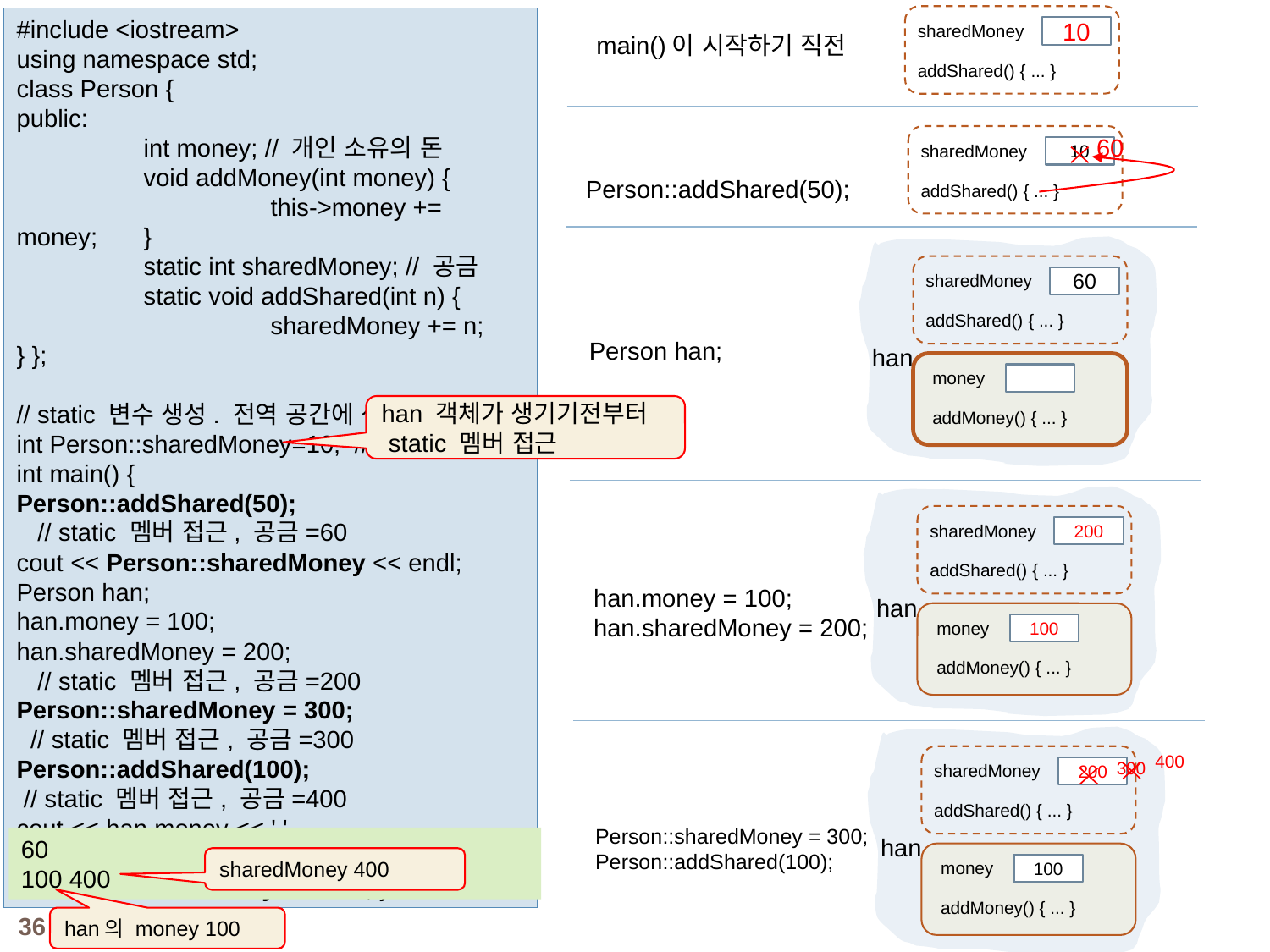

#include <iostream>
using namespace std;
class Person {
public:
	int money; // 개인 소유의 돈
	void addMoney(int money) {
		this->money += money; 	}
	static int sharedMoney; // 공금
	static void addShared(int n) {
		sharedMoney += n; 	} };

// static 변수 생성. 전역 공간에 생성
int Person::sharedMoney=10;  // 초기화
int main() {
Person::addShared(50);
   // static 멤버 접근, 공금=60
cout << Person::sharedMoney << endl;
Person han;
han.money = 100;
han.sharedMoney = 200;
   // static 멤버 접근, 공금=200
Person::sharedMoney = 300;
  // static 멤버 접근, 공금=300
Person::addShared(100);
 // static 멤버 접근, 공금=400
cout << han.money << ' '
		<< Person::sharedMoney << endl; }
sharedMoney
10
main()이 시작하기 직전
addShared() { ... }

60
sharedMoney
10

Person::addShared(50);
addShared() { ... }

sharedMoney
60
addShared() { ... }
Person han;
han

money

han 객체가 생기기전부터
 static 멤버 접근
addMoney() { ... }

sharedMoney
200
addShared() { ... }
han.money = 100;
han.sharedMoney = 200;

han

money
100
addMoney() { ... }

400

300
sharedMoney

200

addShared() { ... }
Person::sharedMoney = 300;
Person::addShared(100);

han
60
100 400

sharedMoney 400
money
100
addMoney() { ... }
36
han의 money 100